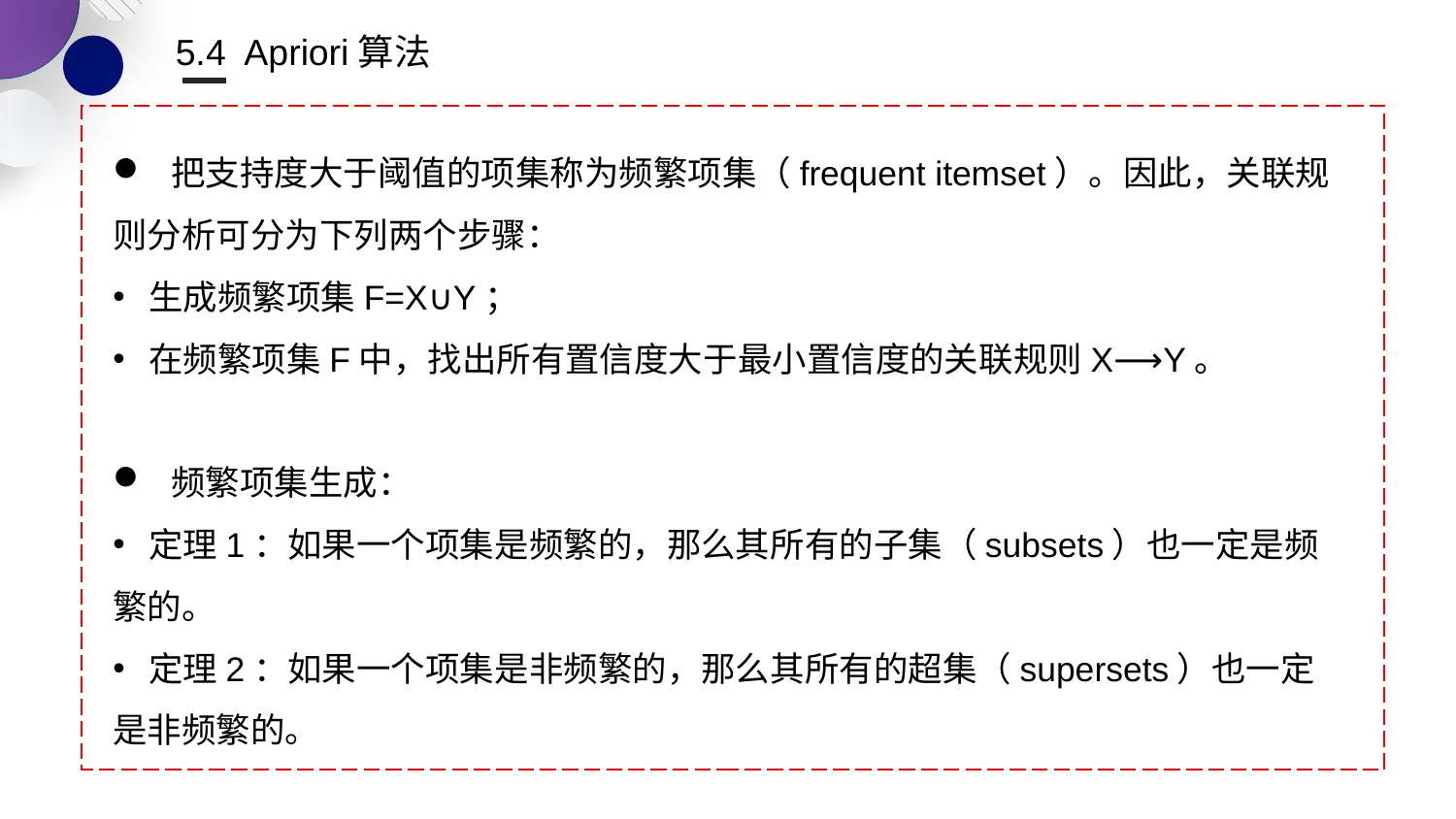

5.4  Apriori算法

  把支持度大于阈值的项集称为频繁项集（frequent itemset）。因此，关联规则分析可分为下列两个步骤：
  生成频繁项集F=X∪Y；
  在频繁项集F中，找出所有置信度大于最小置信度的关联规则X⟶Y。

  频繁项集生成：
  定理1：如果一个项集是频繁的，那么其所有的子集（subsets）也一定是频繁的。
  定理2：如果一个项集是非频繁的，那么其所有的超集（supersets）也一定是非频繁的。